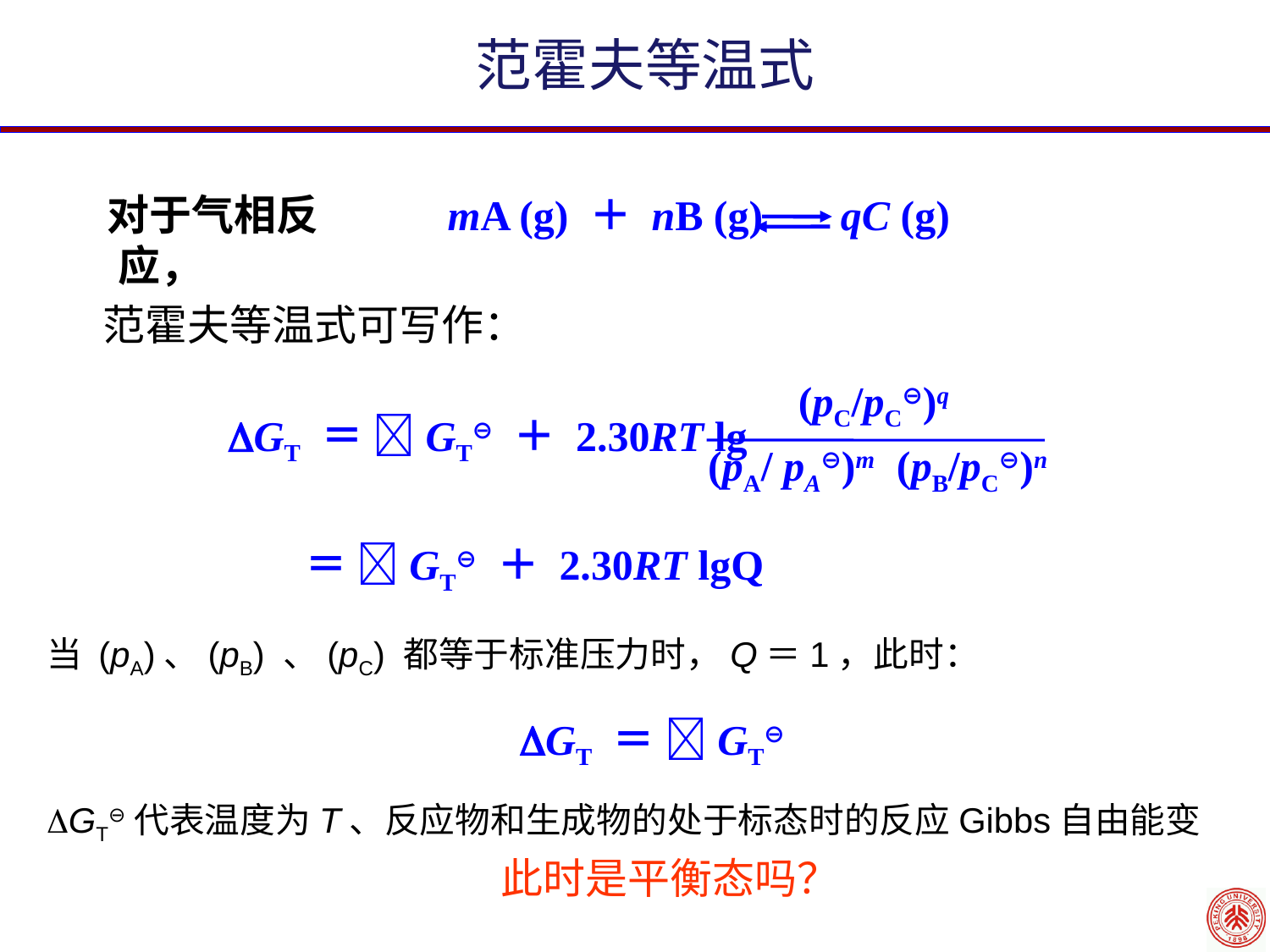

范霍夫等温式

对于气相反应，
mA (g) ＋ nB (g)
qC (g)

范霍夫等温式可写作：
(pC/pC⊖)q
ΔGT ＝ ΔGT⊖ ＋ 2.30RT lg
(pA/ pA⊖)m
(pB/pC⊖)n

＝ ΔGT⊖ ＋ 2.30RT lgQ
当 (pA)、(pB) 、(pC) 都等于标准压力时，Q＝1，此时：
ΔGT ＝ ΔGT⊖
ΔGT⊖代表温度为T、反应物和生成物的处于标态时的反应Gibbs自由能变
此时是平衡态吗？